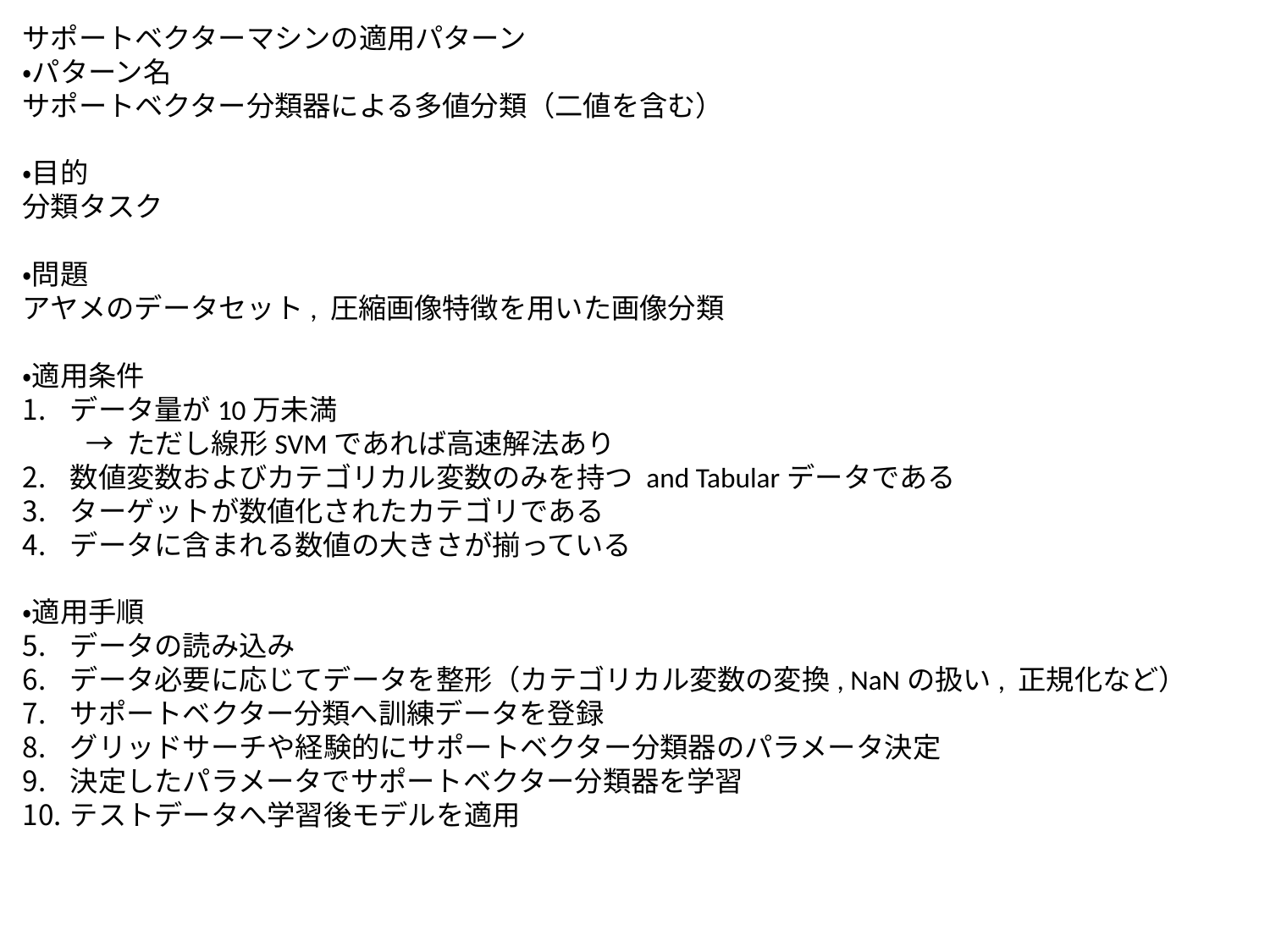

サポートベクターマシンの適用パターン
・パターン名
サポートベクター分類器による多値分類（二値を含む）

・目的
分類タスク

・問題
アヤメのデータセット, 圧縮画像特徴を用いた画像分類

・適用条件
データ量が10万未満
→ ただし線形SVMであれば高速解法あり
数値変数およびカテゴリカル変数のみを持つ and Tabularデータである
ターゲットが数値化されたカテゴリである
データに含まれる数値の大きさが揃っている

・適用手順
データの読み込み
データ必要に応じてデータを整形（カテゴリカル変数の変換, NaNの扱い, 正規化など）
サポートベクター分類へ訓練データを登録
グリッドサーチや経験的にサポートベクター分類器のパラメータ決定
決定したパラメータでサポートベクター分類器を学習
テストデータへ学習後モデルを適用